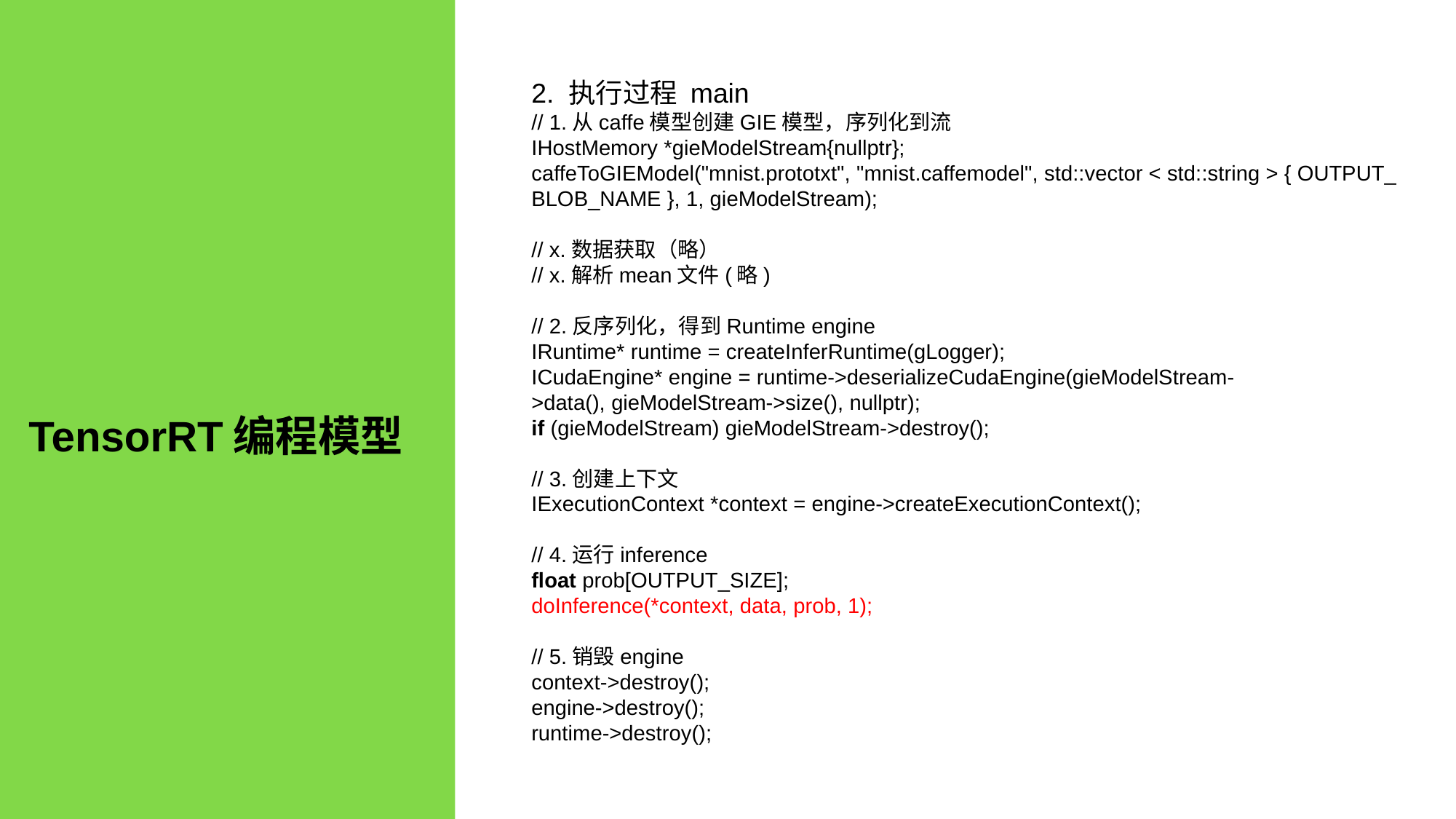

2. 执行过程 main
// 1.从caffe模型创建GIE模型，序列化到流
IHostMemory *gieModelStream{nullptr};
caffeToGIEModel("mnist.prototxt", "mnist.caffemodel", std::vector < std::string > { OUTPUT_BLOB_NAME }, 1, gieModelStream);

// x.数据获取（略）
// x.解析mean文件(略)

// 2.反序列化，得到Runtime engine
IRuntime* runtime = createInferRuntime(gLogger);
ICudaEngine* engine = runtime->deserializeCudaEngine(gieModelStream->data(), gieModelStream->size(), nullptr);
if (gieModelStream) gieModelStream->destroy();

// 3.创建上下文
IExecutionContext *context = engine->createExecutionContext();

// 4.运行inference
float prob[OUTPUT_SIZE];
doInference(*context, data, prob, 1);

// 5.销毁engine
context->destroy();
engine->destroy();
runtime->destroy();

TensorRT编程模型